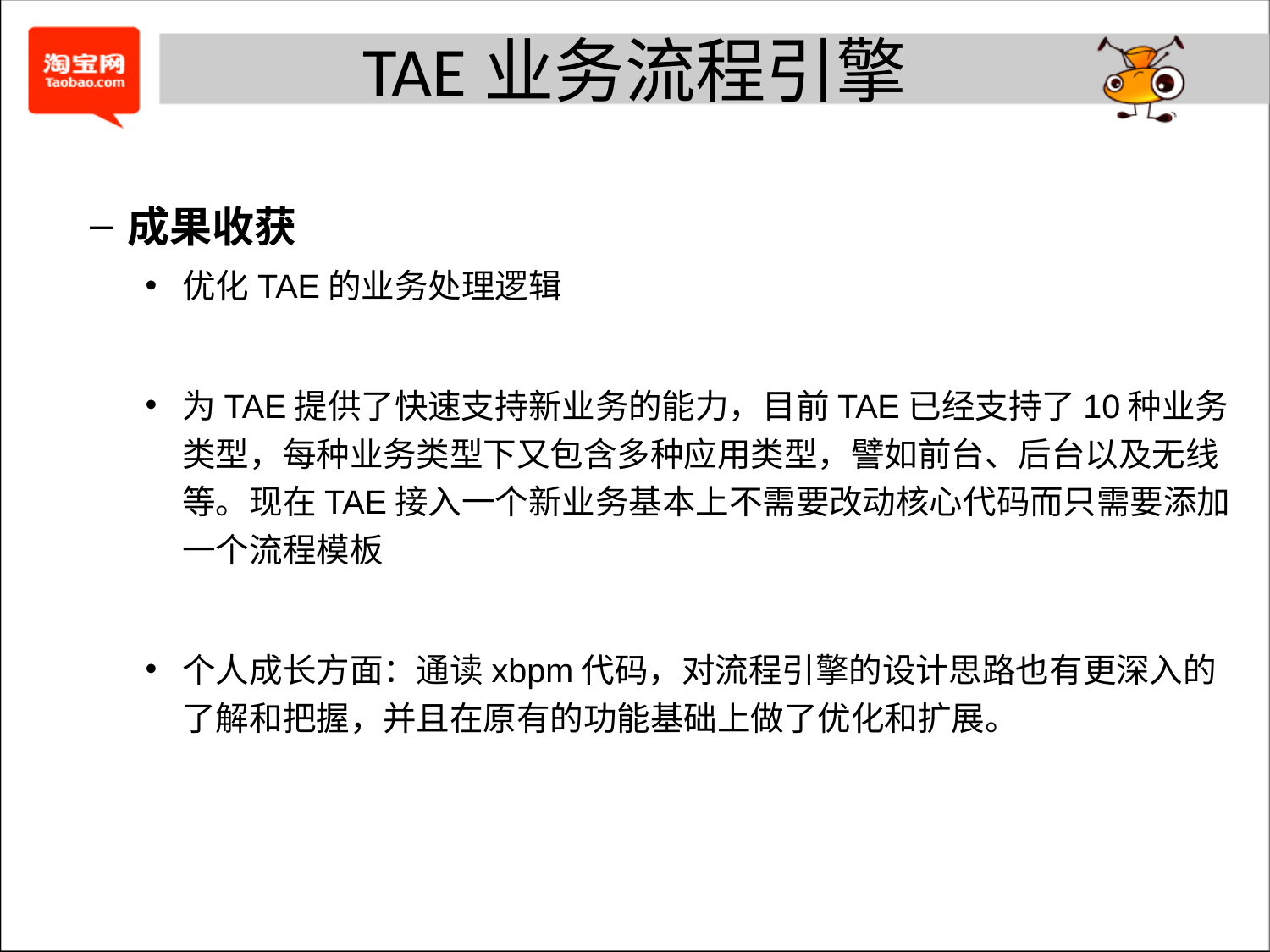

# TAE业务流程引擎

成果收获
优化TAE的业务处理逻辑

为TAE提供了快速支持新业务的能力，目前TAE已经支持了10种业务类型，每种业务类型下又包含多种应用类型，譬如前台、后台以及无线等。现在TAE接入一个新业务基本上不需要改动核心代码而只需要添加一个流程模板

个人成长方面：通读xbpm代码，对流程引擎的设计思路也有更深入的了解和把握，并且在原有的功能基础上做了优化和扩展。